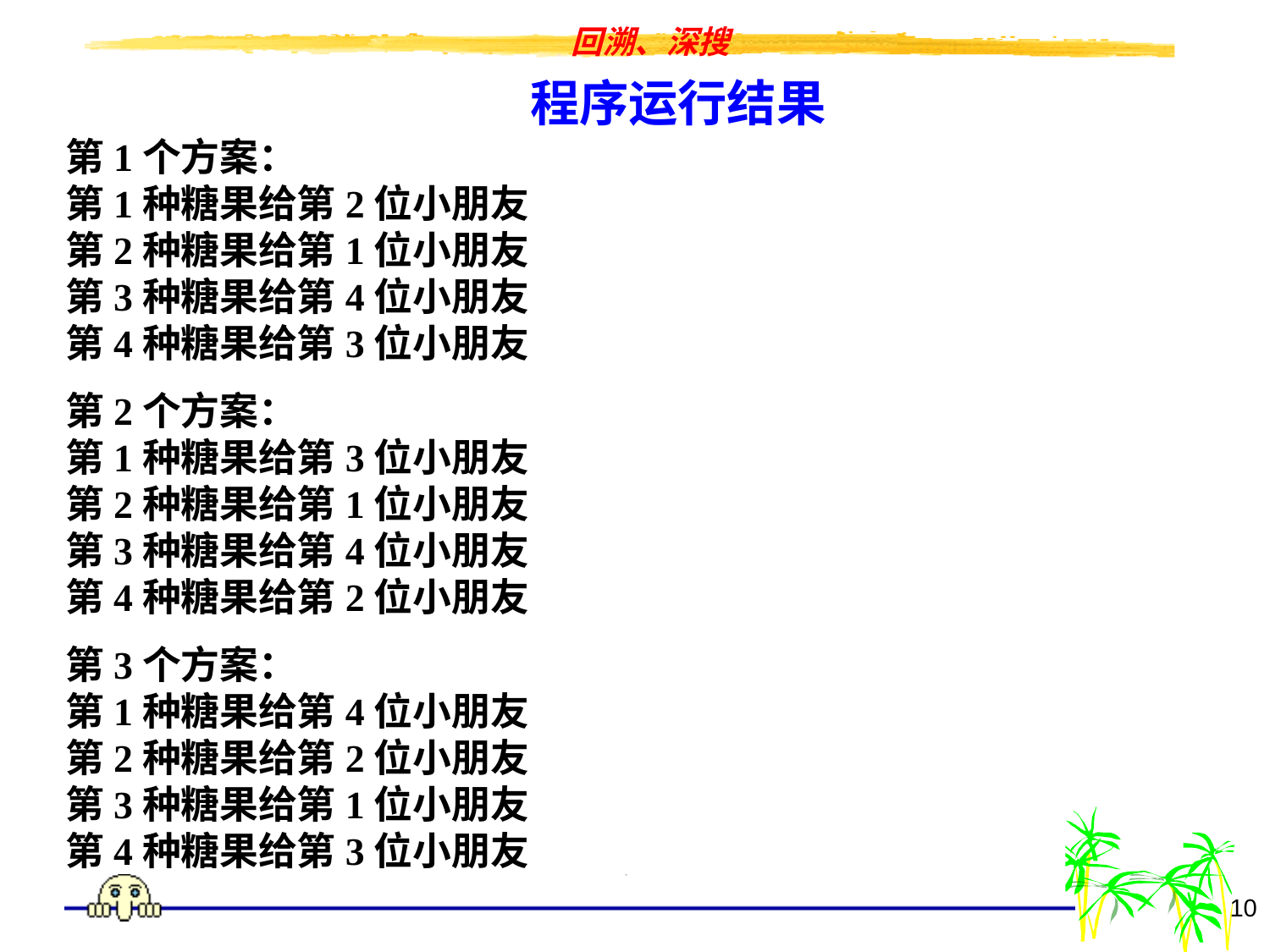

程序运行结果
第1个方案：
第1种糖果给第2位小朋友
第2种糖果给第1位小朋友
第3种糖果给第4位小朋友
第4种糖果给第3位小朋友
第2个方案：
第1种糖果给第3位小朋友
第2种糖果给第1位小朋友
第3种糖果给第4位小朋友
第4种糖果给第2位小朋友
第3个方案：
第1种糖果给第4位小朋友
第2种糖果给第2位小朋友
第3种糖果给第1位小朋友
第4种糖果给第3位小朋友

10